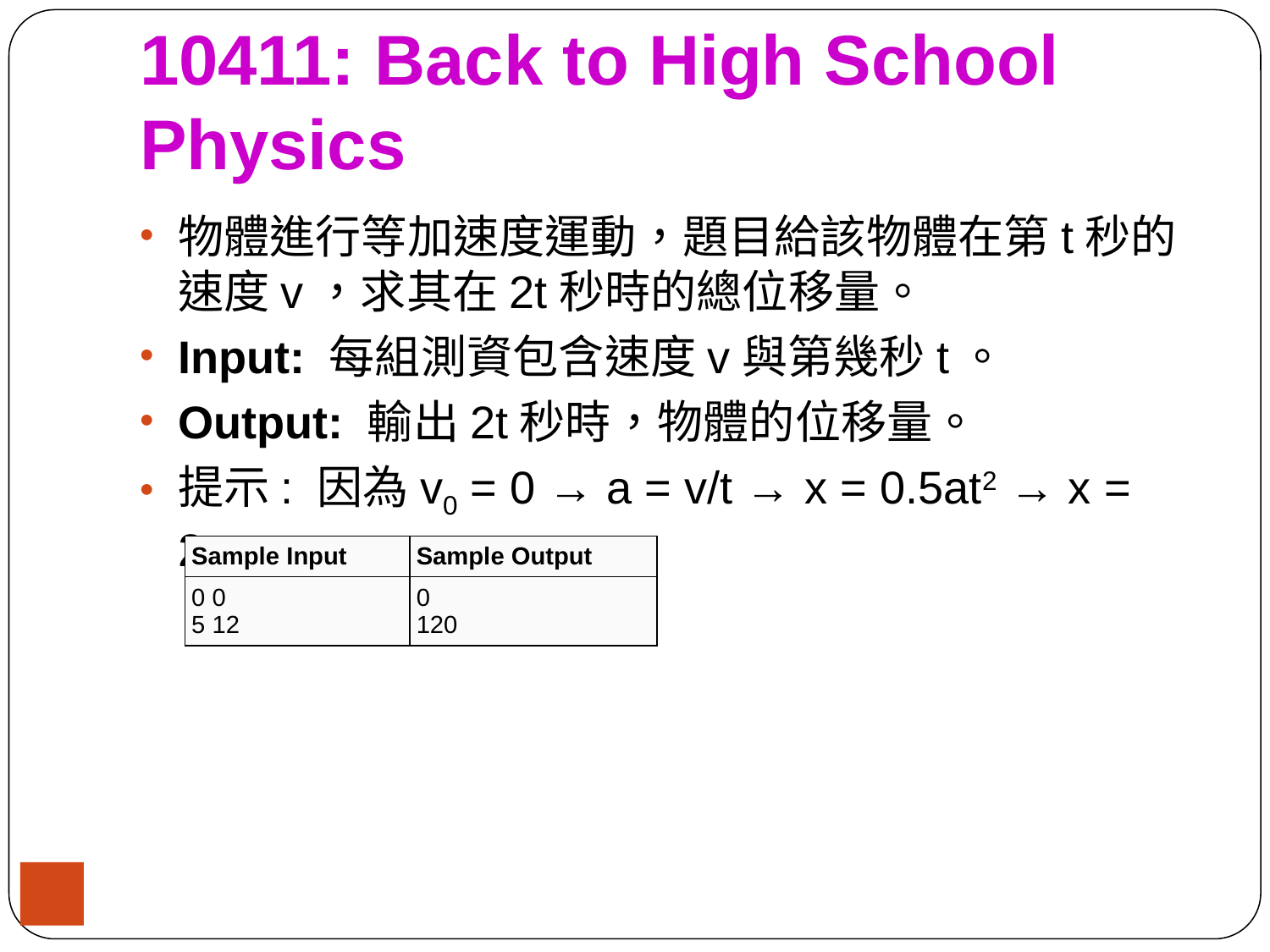

# 10411: Back to High School Physics
物體進行等加速度運動，題目給該物體在第t秒的速度v，求其在2t秒時的總位移量。
Input: 每組測資包含速度v與第幾秒t。
Output: 輸出2t秒時，物體的位移量。
提示: 因為v0 = 0 → a = v/t → x = 0.5at2 → x = 2vt
| Sample Input | Sample Output |
| --- | --- |
| 0 0 5 12 | 0 120 |